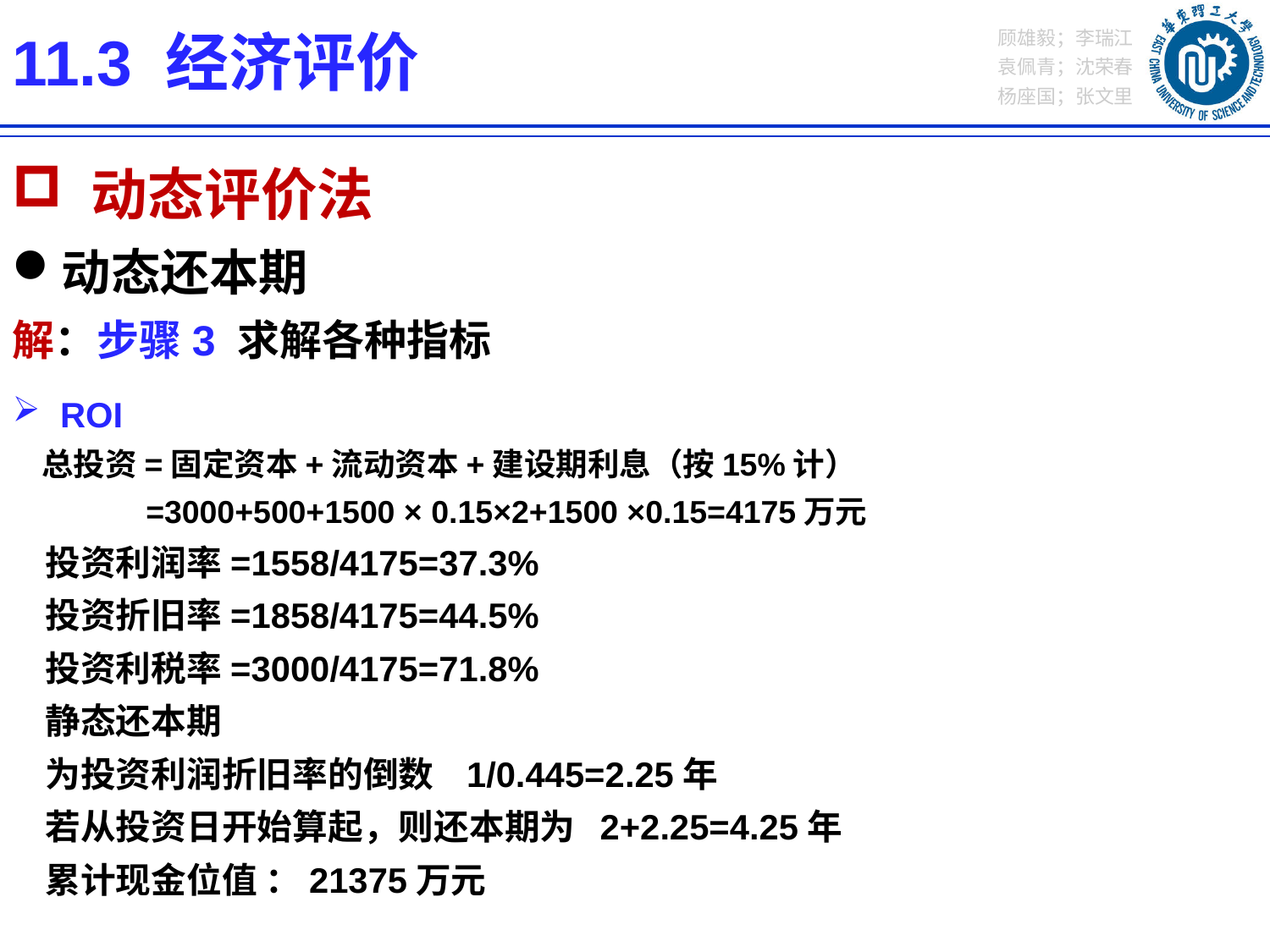

11.3 经济评价
 动态评价法
动态还本期
解：步骤3 求解各种指标
ROI
   总投资=固定资本+流动资本+建设期利息（按15%计）
               =3000+500+1500 × 0.15×2+1500 ×0.15=4175万元
   投资利润率=1558/4175=37.3%
   投资折旧率=1858/4175=44.5%
   投资利税率=3000/4175=71.8%
   静态还本期
   为投资利润折旧率的倒数   1/0.445=2.25年
   若从投资日开始算起，则还本期为  2+2.25=4.25年
   累计现金位值 ：21375万元